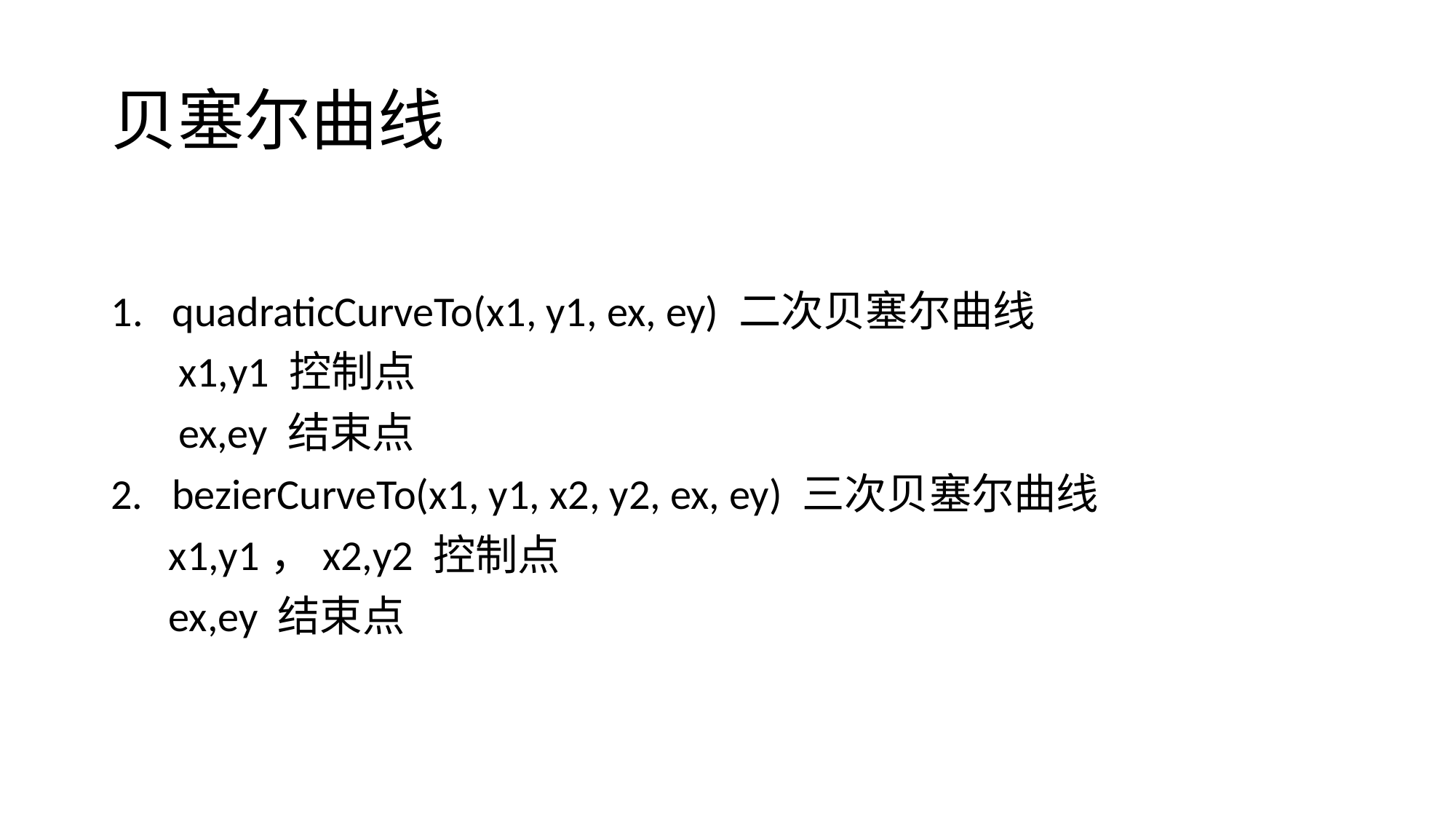

# 贝塞尔曲线

quadraticCurveTo(x1, y1, ex, ey) 二次贝塞尔曲线
       x1,y1 控制点
       ex,ey 结束点
2.   bezierCurveTo(x1, y1, x2, y2, ex, ey) 三次贝塞尔曲线
      x1,y1，x2,y2 控制点
      ex,ey 结束点